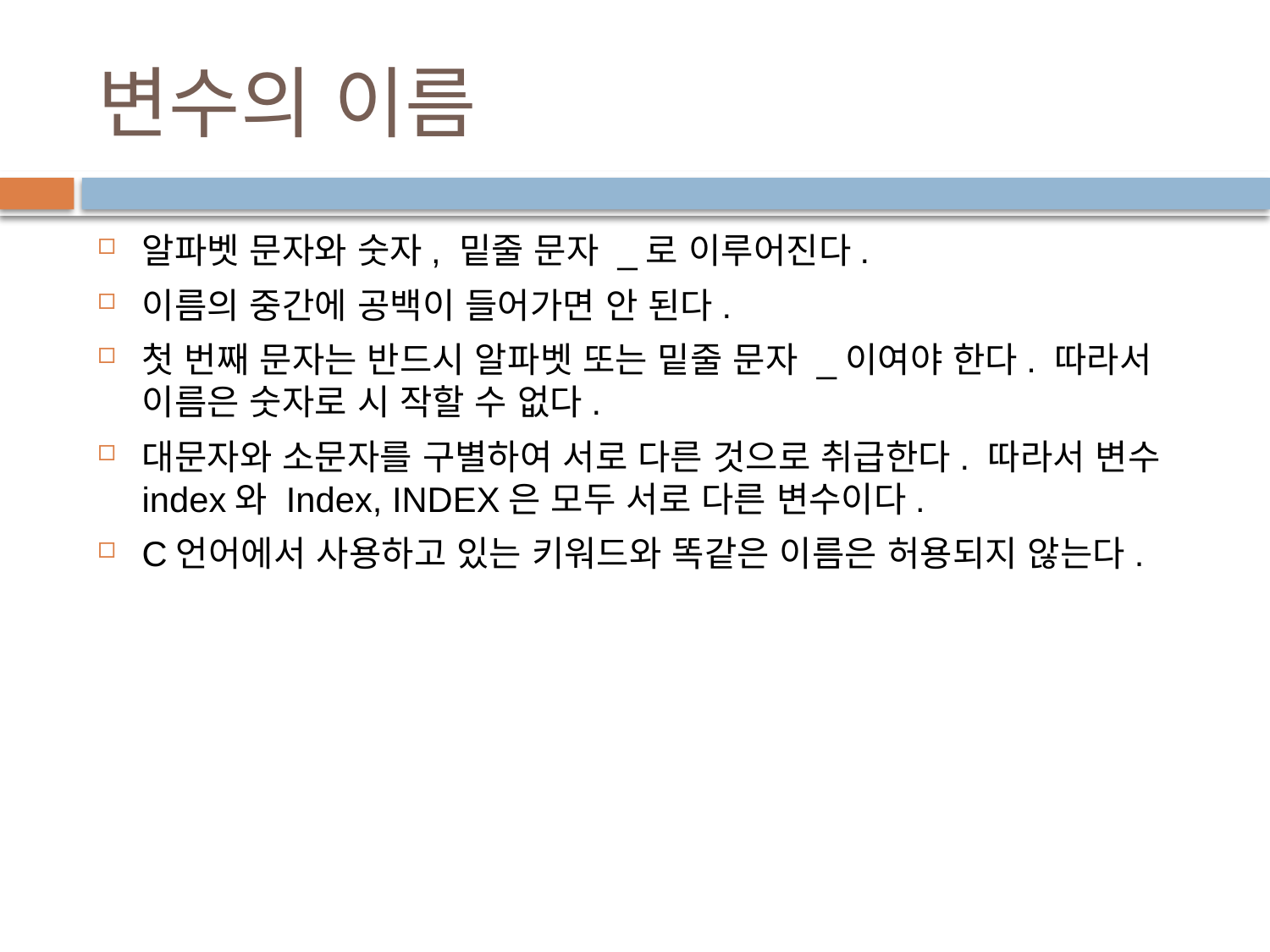

# 변수의 이름
알파벳 문자와 숫자, 밑줄 문자 _로 이루어진다.
이름의 중간에 공백이 들어가면 안 된다.
첫 번째 문자는 반드시 알파벳 또는 밑줄 문자 _이여야 한다. 따라서 이름은 숫자로 시 작할 수 없다.
대문자와 소문자를 구별하여 서로 다른 것으로 취급한다. 따라서 변수 index와 Index, INDEX은 모두 서로 다른 변수이다.
C언어에서 사용하고 있는 키워드와 똑같은 이름은 허용되지 않는다.